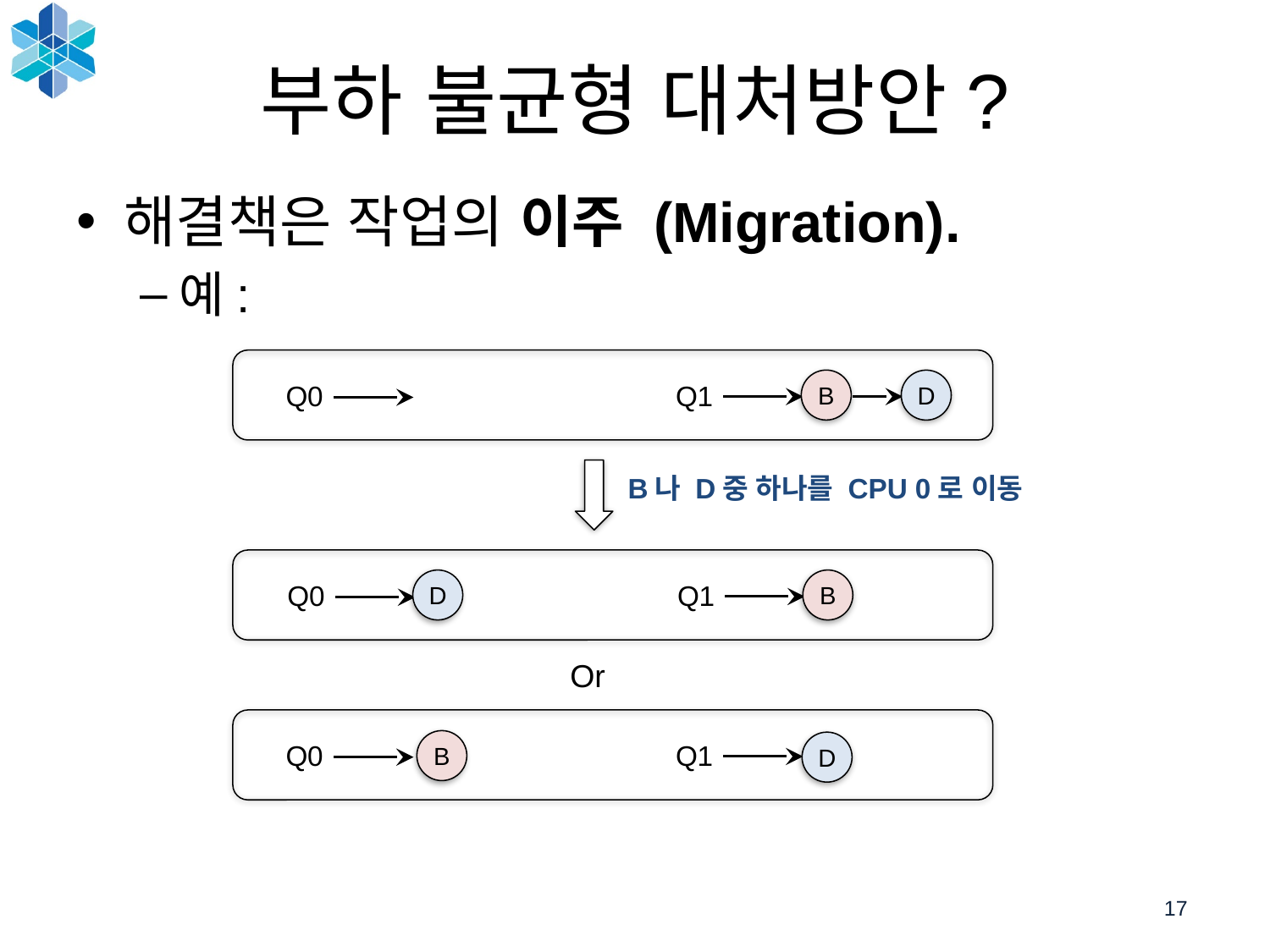

17
# 부하 불균형 대처방안?
해결책은 작업의 이주 (Migration).
예:

B
D
Q0
Q1

B나 D중 하나를 CPU 0로 이동

B
D
Q0
Q1
Or

B
Q0
Q1
D